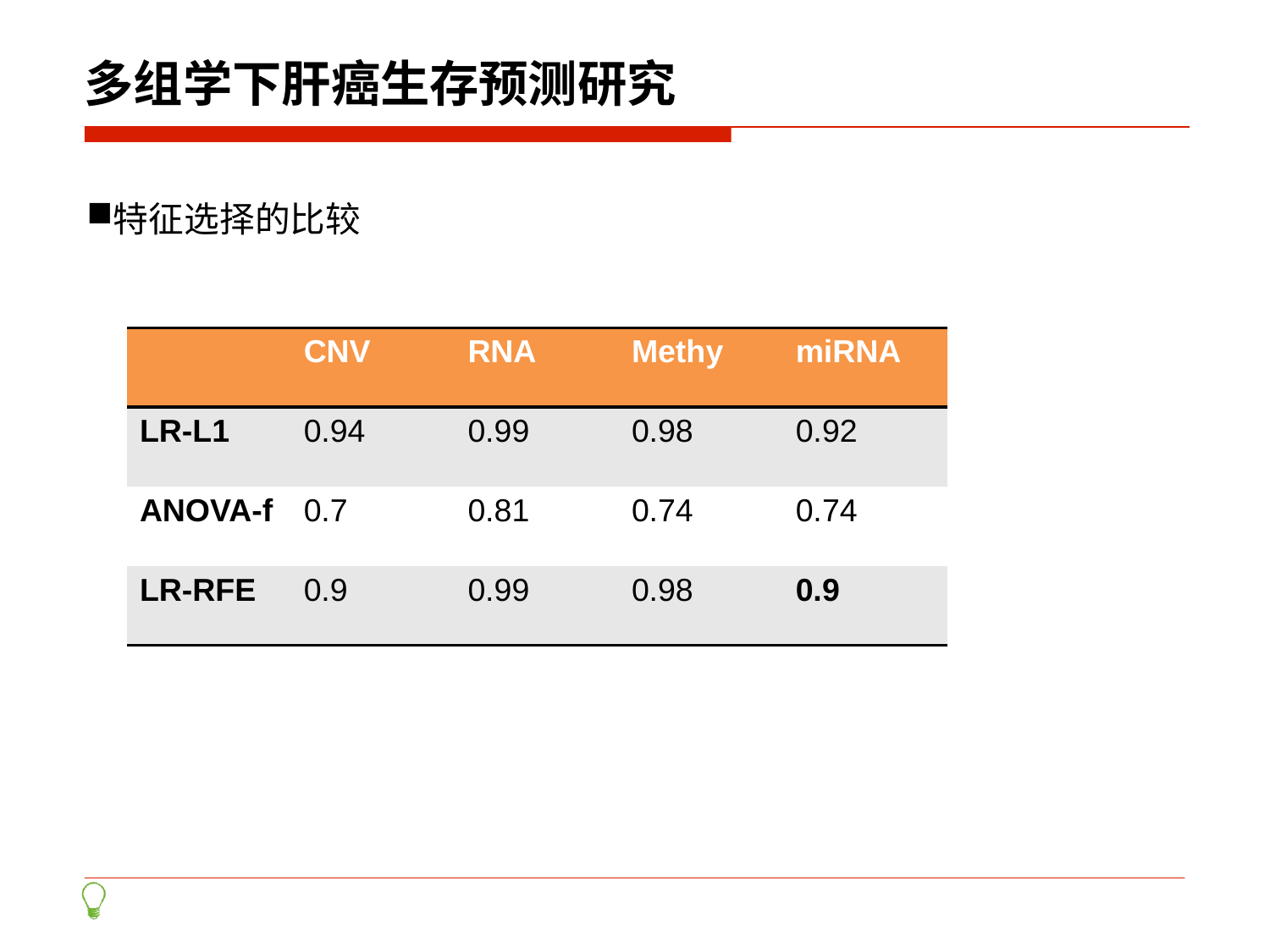

# 多组学下肝癌生存预测研究
特征选择的比较
|  | CNV | RNA | Methy | miRNA |
| --- | --- | --- | --- | --- |
| LR-L1 | 0.94 | 0.99 | 0.98 | 0.92 |
| ANOVA-f | 0.7 | 0.81 | 0.74 | 0.74 |
| LR-RFE | 0.9 | 0.99 | 0.98 | 0.9 |